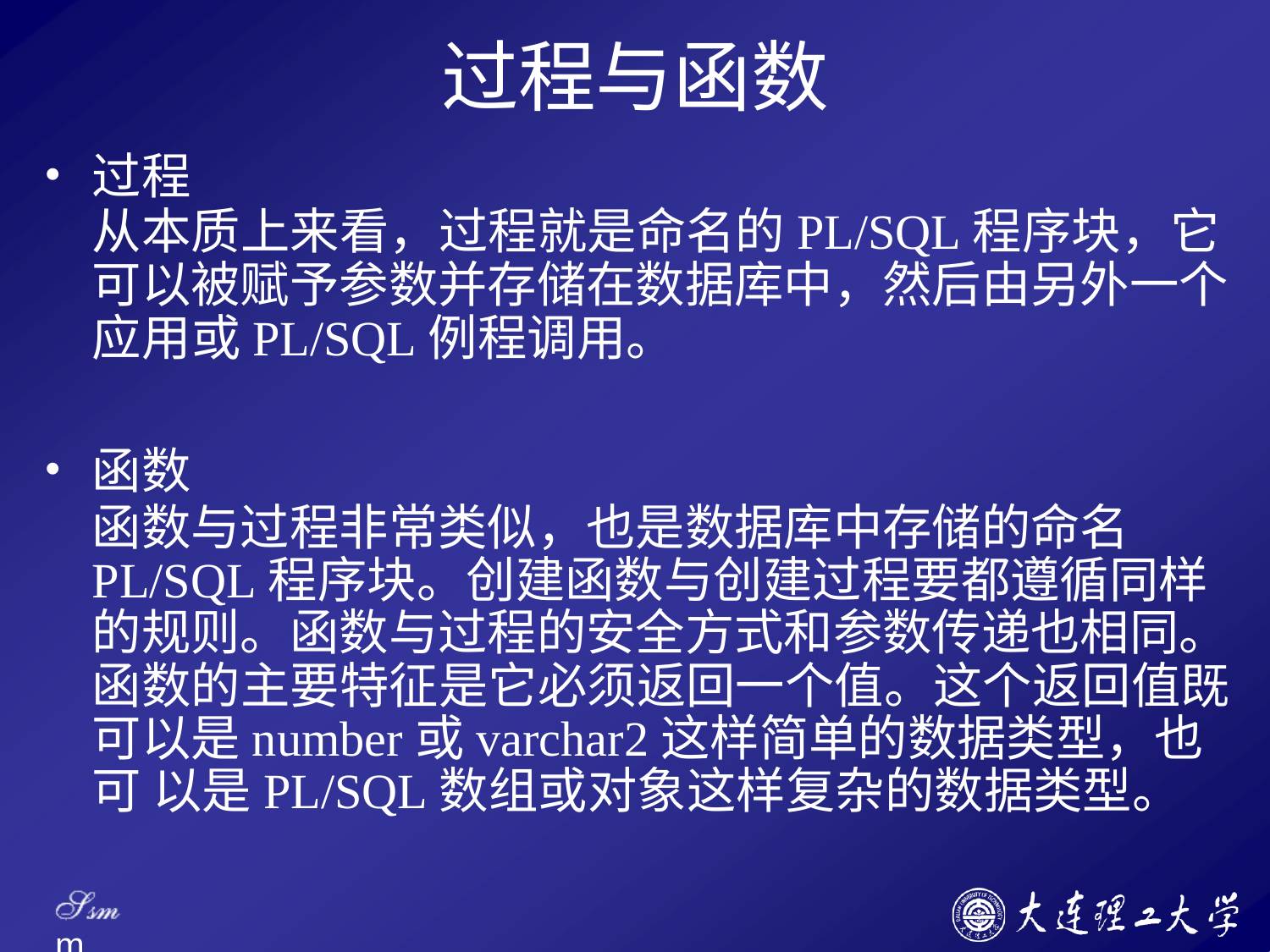

# 过程与函数
过程
从本质上来看，过程就是命名的PL/SQL程序块，它 可以被赋予参数并存储在数据库中，然后由另外一个 应用或PL/SQL例程调用。

函数
函数与过程非常类似，也是数据库中存储的命名 PL/SQL程序块。创建函数与创建过程要都遵循同样 的规则。函数与过程的安全方式和参数传递也相同。 函数的主要特征是它必须返回一个值。这个返回值既 可以是number或varchar2这样简单的数据类型，也可 以是PL/SQL数组或对象这样复杂的数据类型。

Ssm